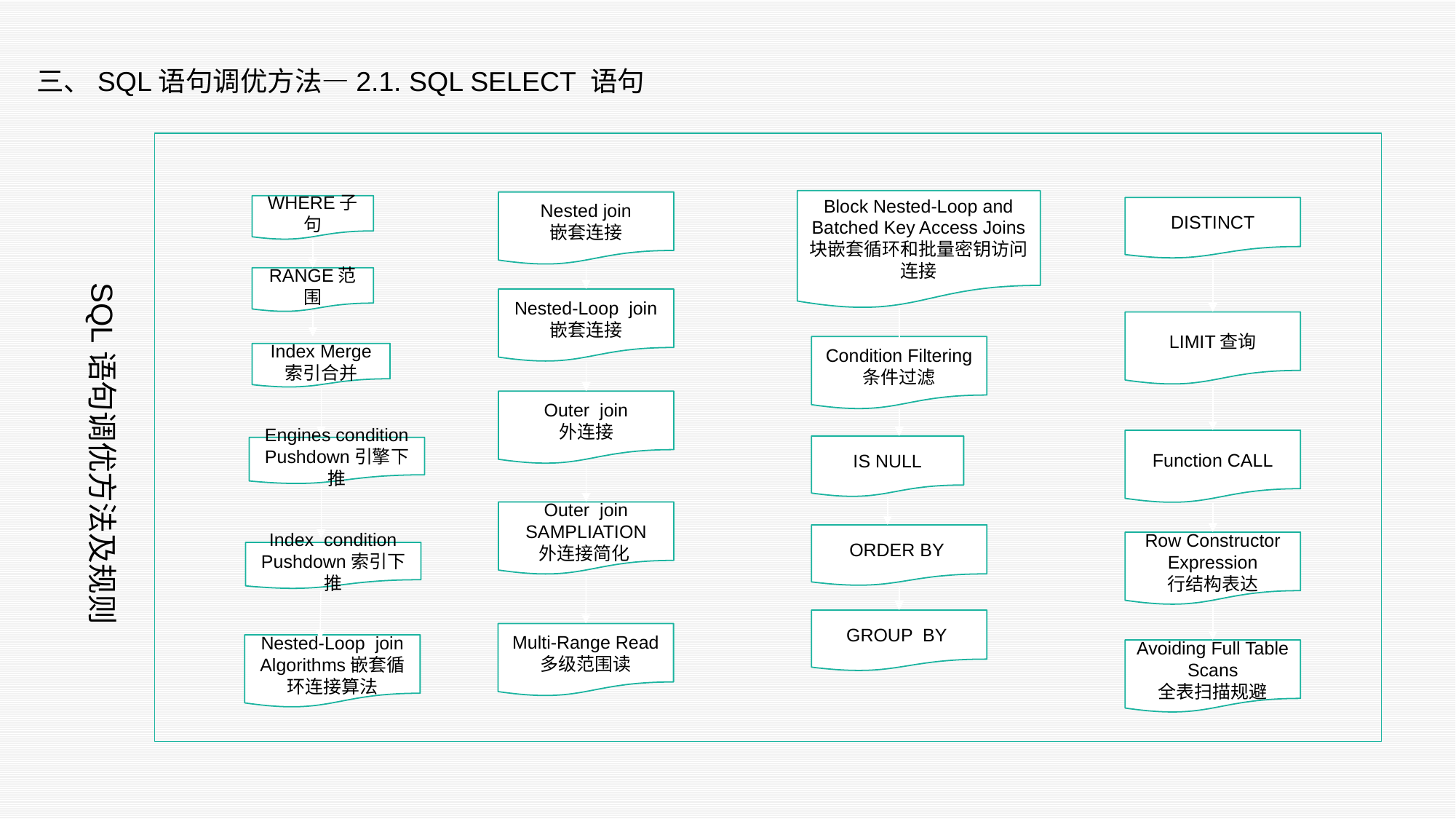

三、SQL语句调优方法—2.1. SQL SELECT 语句

SQL语句调优方法及规则
Block Nested-Loop and Batched Key Access Joins
块嵌套循环和批量密钥访问连接
Nested join
嵌套连接
WHERE子句

DISTINCT

RANGE范围
Nested-Loop  join
嵌套连接
LIMIT查询
Condition Filtering
条件过滤
Index Merge
索引合并
Outer  join
外连接
Function CALL

IS NULL

Engines condition Pushdown引擎下推
Outer  join SAMPLIATION
外连接简化

ORDER BY

Row Constructor Expression
行结构表达
Index  condition Pushdown索引下推

GROUP  BY

Multi-Range Read 多级范围读
Nested-Loop  join
Algorithms嵌套循环连接算法
Avoiding Full Table Scans
全表扫描规避